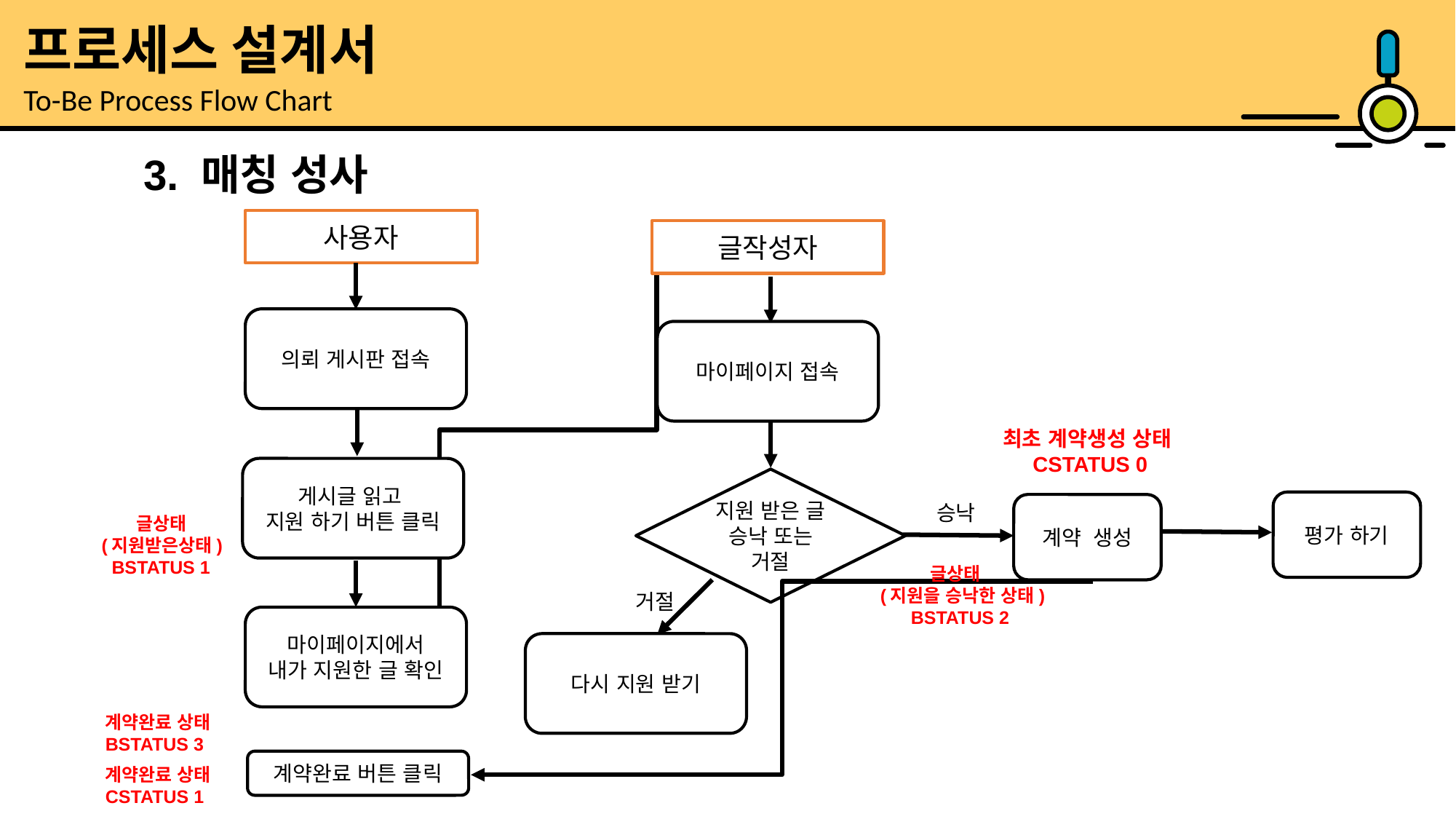

프로세스 설계서

To-Be Process Flow Chart

3. 매칭 성사
사용자
글작성자
의뢰 게시판 접속
마이페이지 접속
최초 계약생성 상태
     CSTATUS 0
게시글 읽고
지원 하기 버튼 클릭
지원 받은 글 승낙 또는 거절
평가 하기
승낙
계약  생성
      글상태
(지원받은상태)
  BSTATUS 1
         글상태
(지원을 승낙한 상태)
      BSTATUS 2
거절
마이페이지에서
내가 지원한 글 확인
다시 지원 받기
계약완료 상태
BSTATUS 3
계약완료 버튼 클릭
계약완료 상태
CSTATUS 1